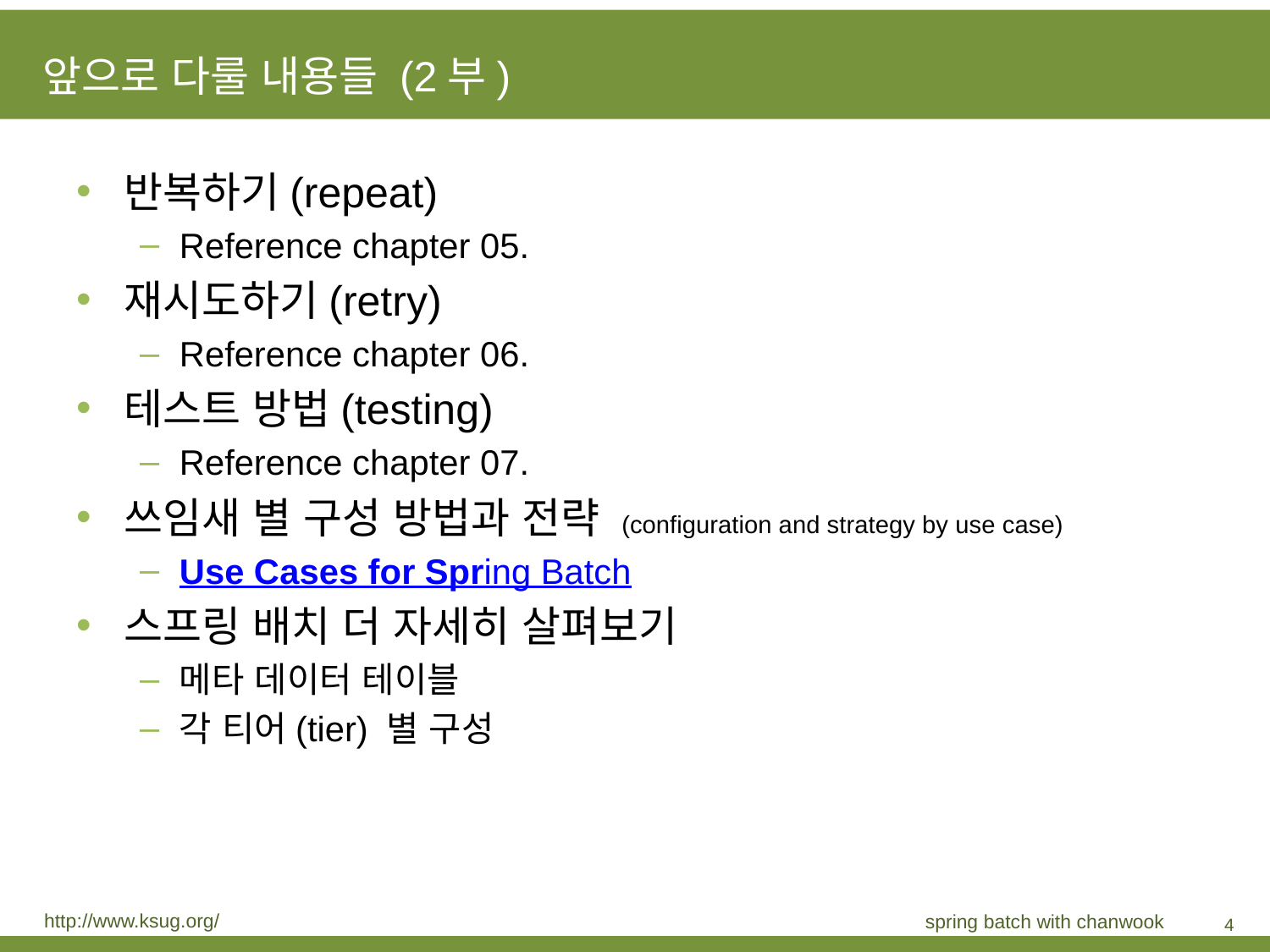

# 앞으로 다룰 내용들 (2부)
반복하기(repeat)
Reference chapter 05.
재시도하기(retry)
Reference chapter 06.
테스트 방법(testing)
Reference chapter 07.
쓰임새 별 구성 방법과 전략 (configuration and strategy by use case)
Use Cases for Spring Batch
스프링 배치 더 자세히 살펴보기
메타 데이터 테이블
각 티어(tier) 별 구성

http://www.ksug.org/
spring batch with chanwook
4